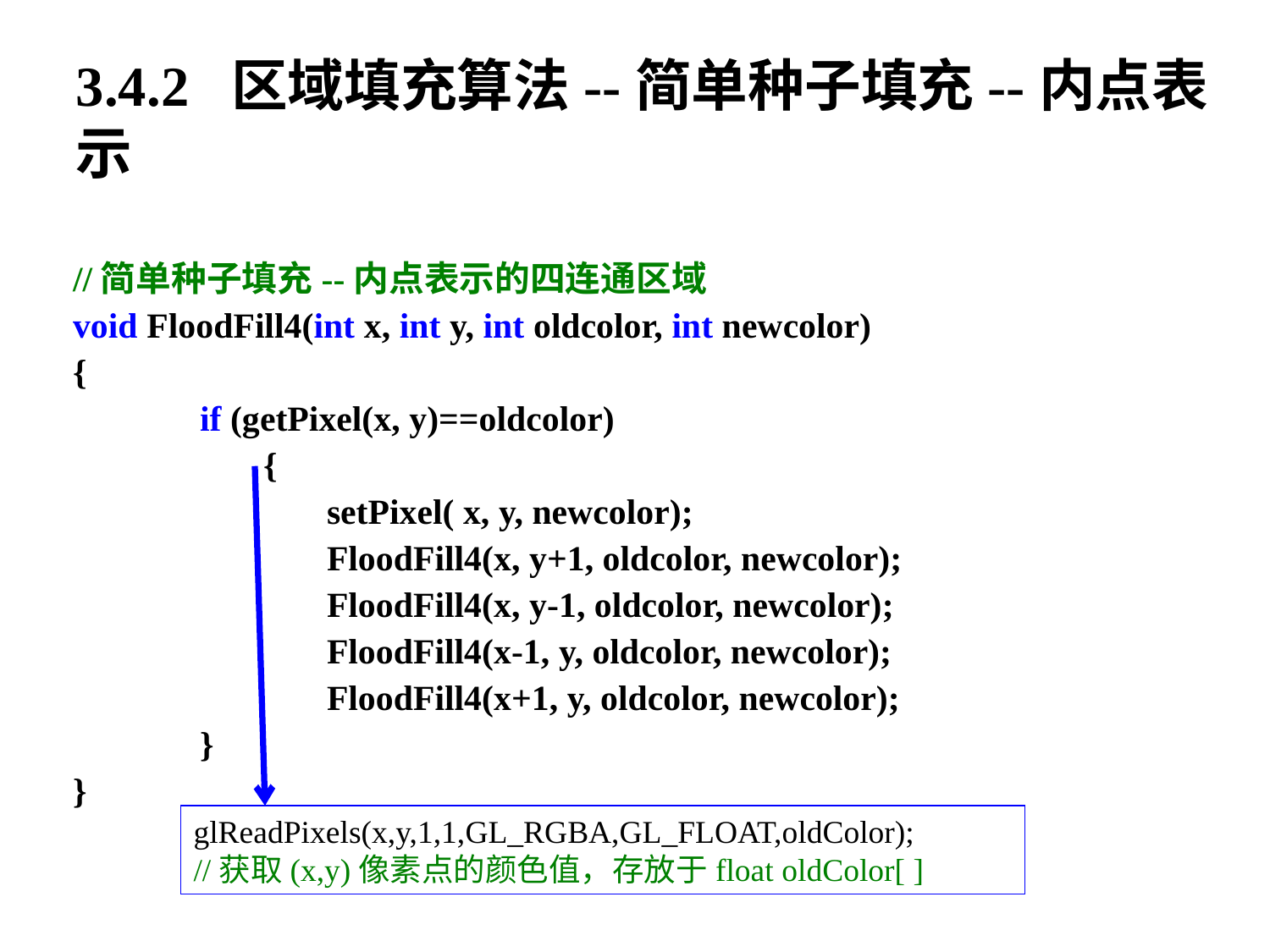

3.4.2  区域填充算法--简单种子填充--内点表示
//简单种子填充--内点表示的四连通区域
void FloodFill4(int x, int y, int oldcolor, int newcolor)
{
	if (getPixel(x, y)==oldcolor)
	{
        		setPixel( x, y, newcolor);
        		FloodFill4(x, y+1, oldcolor, newcolor);
        		FloodFill4(x, y-1, oldcolor, newcolor);
        		FloodFill4(x-1, y, oldcolor, newcolor);
        		FloodFill4(x+1, y, oldcolor, newcolor);
       	}
}
glReadPixels(x,y,1,1,GL_RGBA,GL_FLOAT,oldColor);
//获取(x,y)像素点的颜色值，存放于float oldColor[ ]